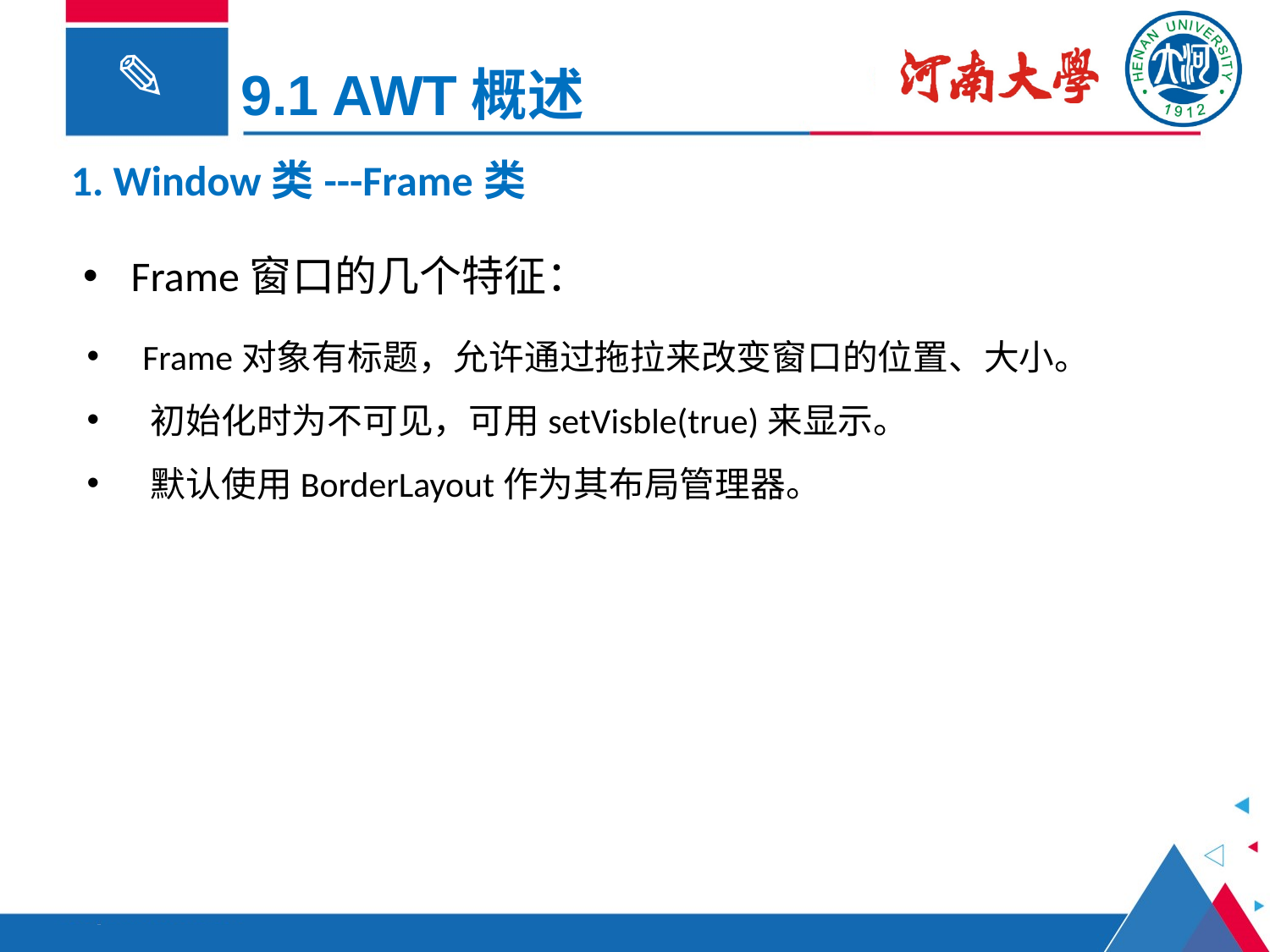

9.1 AWT概述
1. Window类---Frame类
Frame窗口的几个特征：
 Frame对象有标题，允许通过拖拉来改变窗口的位置、大小。
 初始化时为不可见，可用setVisble(true)来显示。
 默认使用BorderLayout作为其布局管理器。